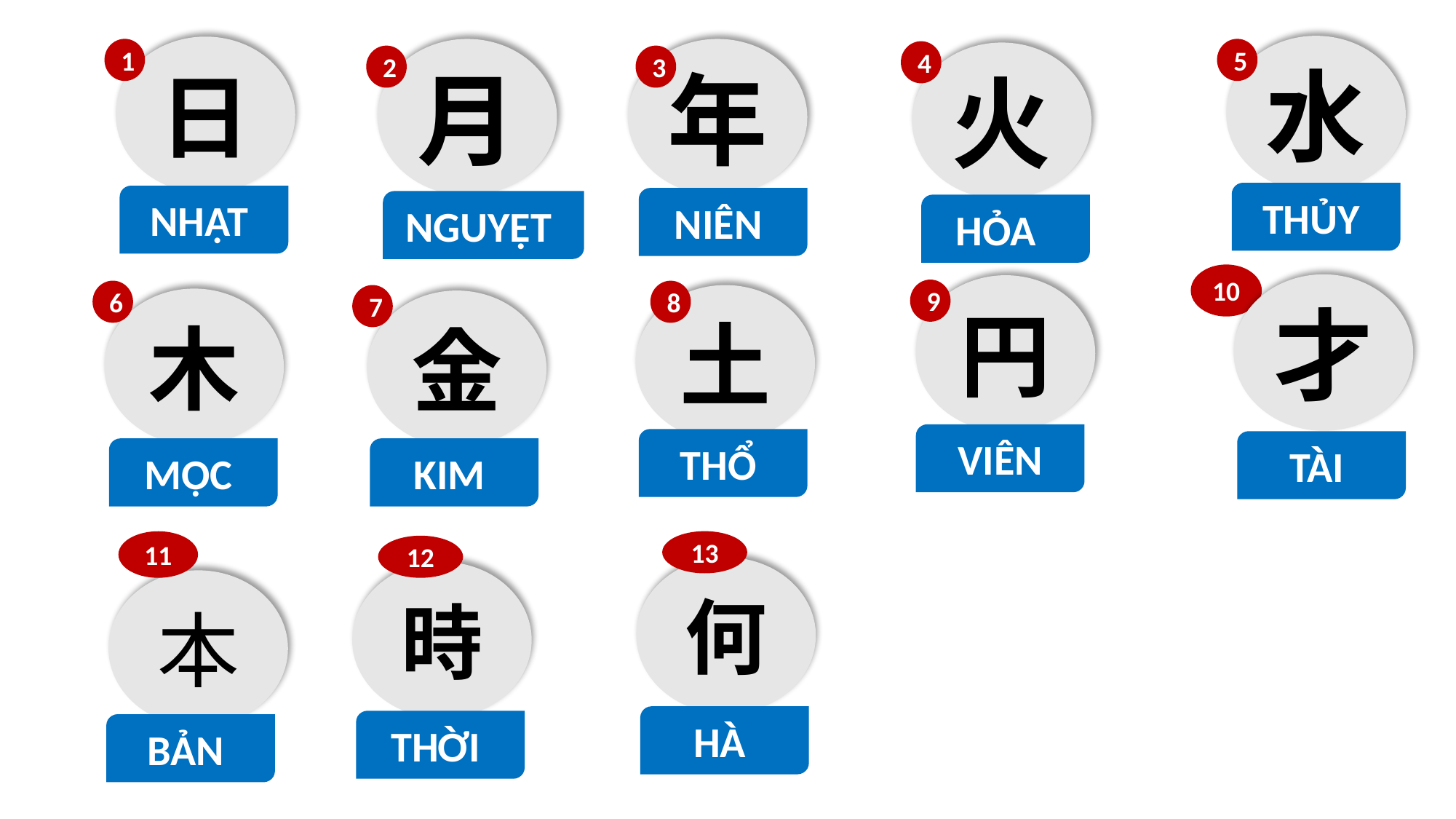

水
日
5
1
月
年
4
火
3
2
THỦY
NHẬT
NIÊN
NGUYỆT
HỎA
10
才
円
9
6
8
7
土
木
金
VIÊN
THỔ
TÀI
MỘC
KIM
13
11
12
何
時
本
HÀ
THỜI
BẢN